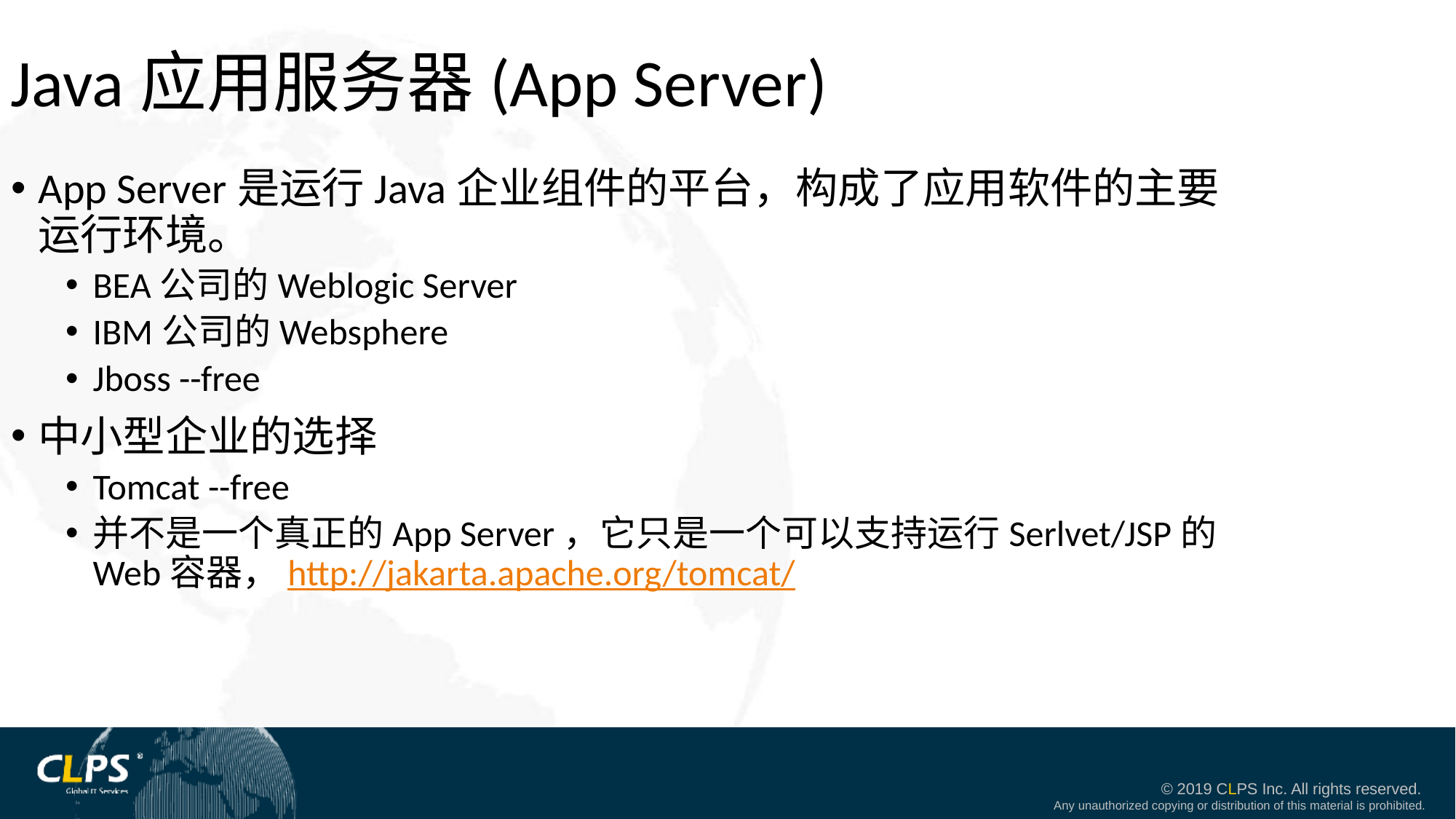

Java应用服务器(App Server)
App Server是运行Java企业组件的平台，构成了应用软件的主要运行环境。
BEA公司的Weblogic Server
IBM公司的Websphere
Jboss --free
中小型企业的选择
Tomcat --free
并不是一个真正的App Server，它只是一个可以支持运行Serlvet/JSP的Web容器，http://jakarta.apache.org/tomcat/